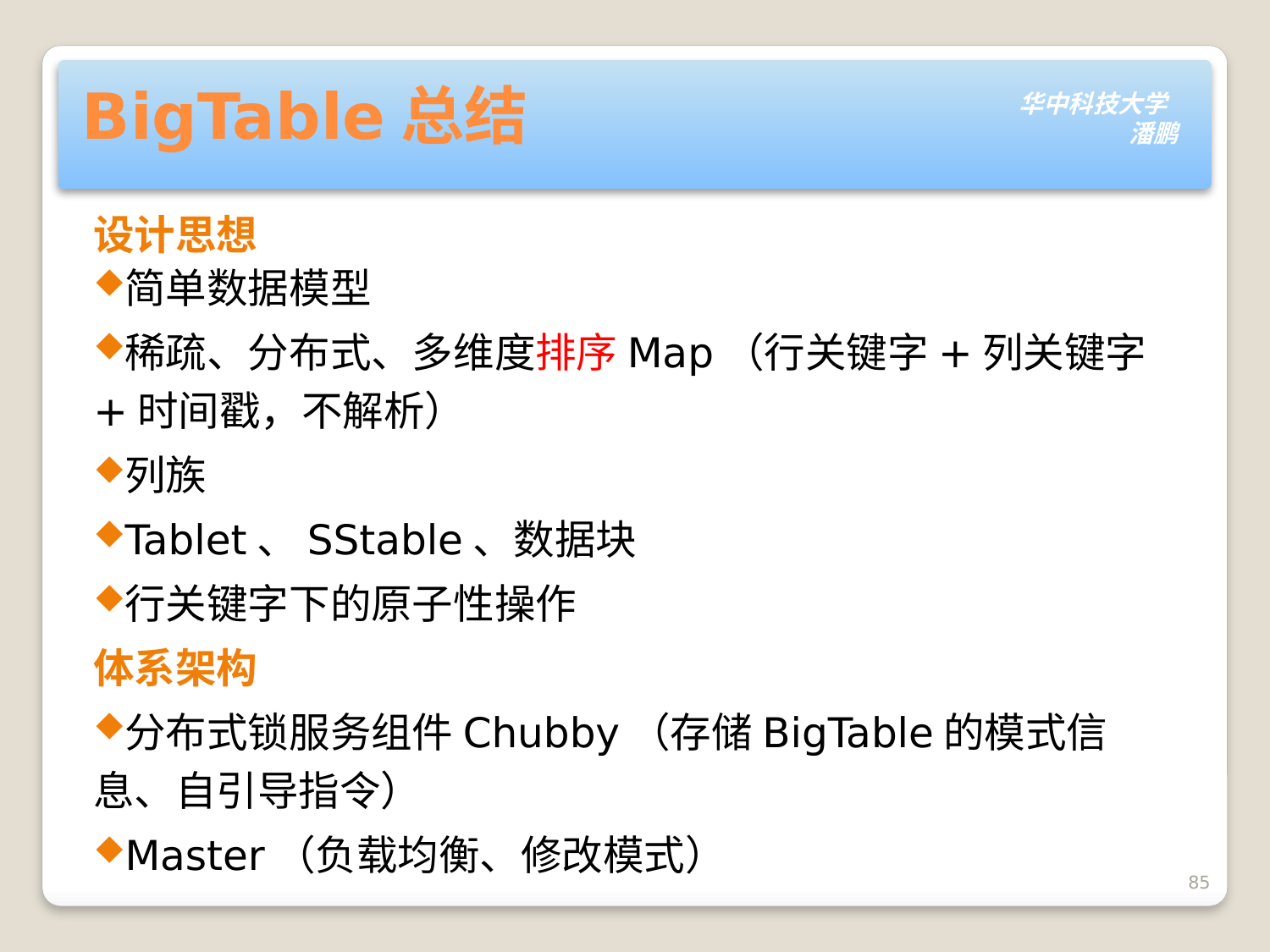

# BigTable总结
设计思想
简单数据模型
稀疏、分布式、多维度排序Map（行关键字+列关键字+时间戳，不解析）
列族
Tablet、SStable、数据块
行关键字下的原子性操作
体系架构
分布式锁服务组件Chubby（存储BigTable的模式信息、自引导指令）
Master（负载均衡、修改模式）
85